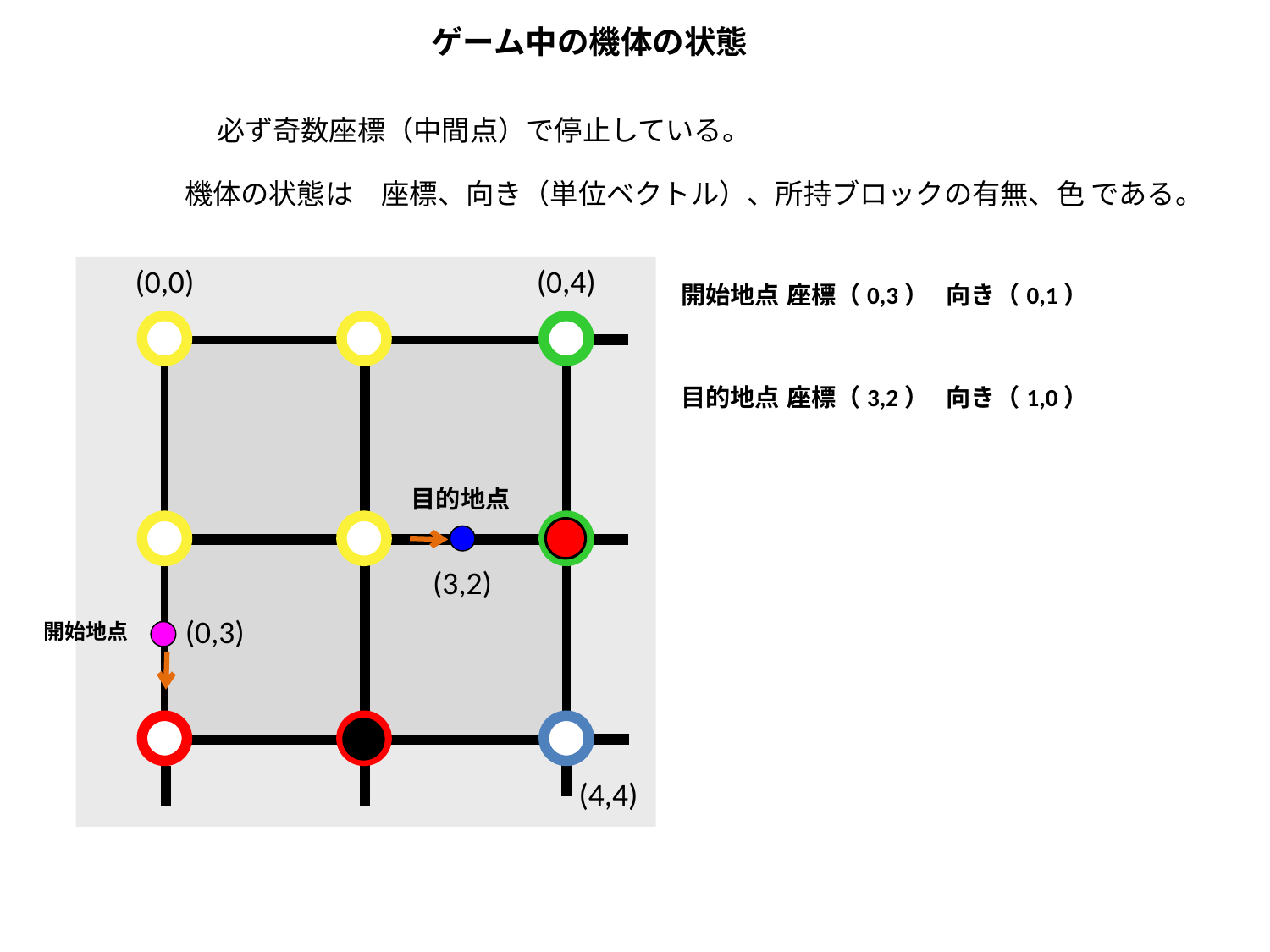

ゲーム中の機体の状態
必ず奇数座標（中間点）で停止している。
機体の状態は　座標、向き（単位ベクトル）、所持ブロックの有無、色 である。
(0,4)
(0,0)

開始地点：
座標（0,3）   向き（0,1）

目的地点：
座標（3,2）   向き（1,0）
目的地点

(3,2)
(0,3)
開始地点

(4,4)